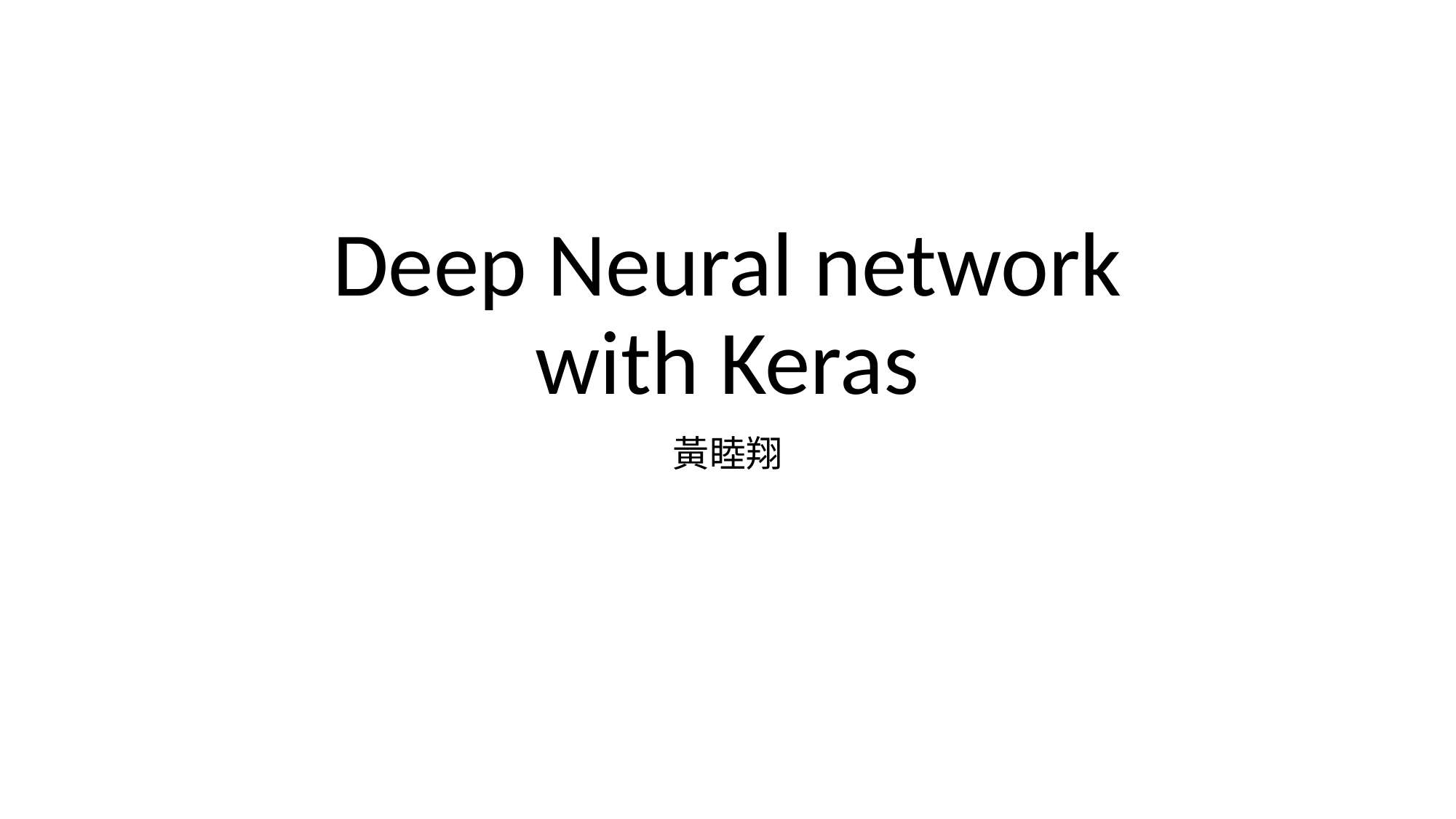

# Deep Neural network with Keras
黃睦翔